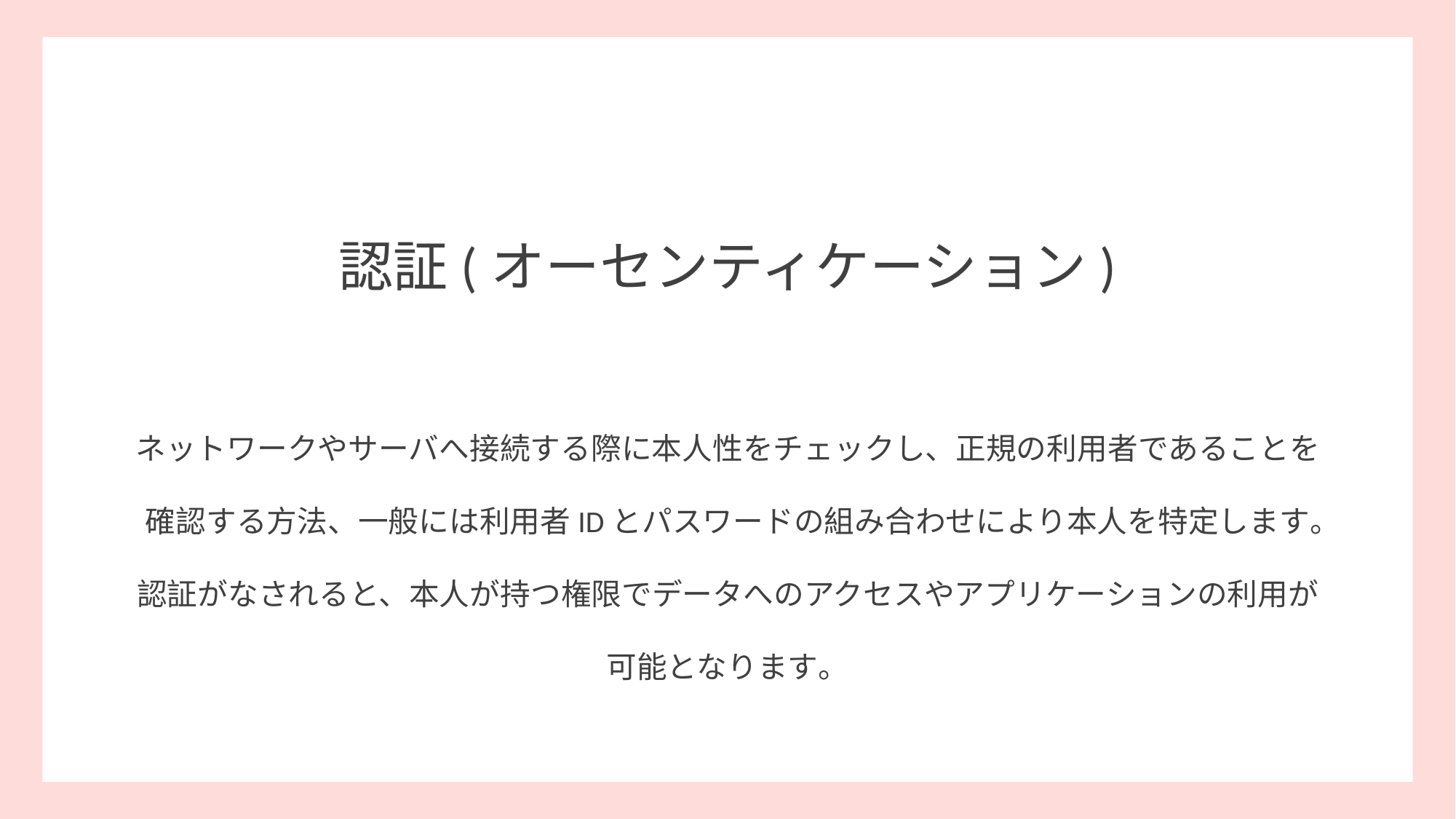

認証(オーセンティケーション)
ネットワークやサーバへ接続する際に本人性をチェックし、正規の利用者であることを確認する方法、一般には利用者IDとパスワードの組み合わせにより本人を特定します。認証がなされると、本人が持つ権限でデータへのアクセスやアプリケーションの利用が可能となります。